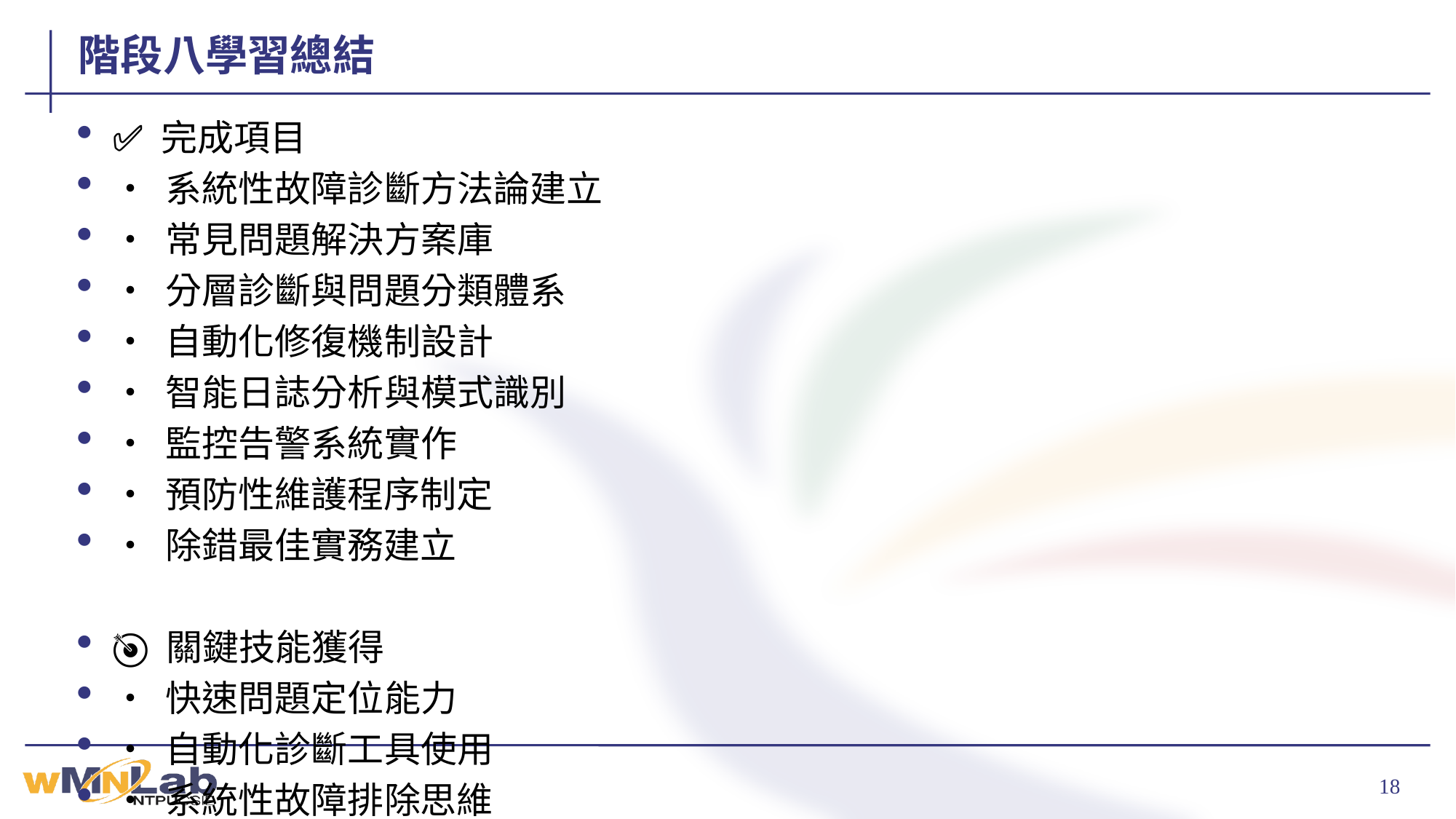

# 階段八學習總結
✅ 完成項目
• 系統性故障診斷方法論建立
• 常見問題解決方案庫
• 分層診斷與問題分類體系
• 自動化修復機制設計
• 智能日誌分析與模式識別
• 監控告警系統實作
• 預防性維護程序制定
• 除錯最佳實務建立

🎯 關鍵技能獲得
• 快速問題定位能力
• 自動化診斷工具使用
• 系統性故障排除思維
• 預防性維護意識

🏆 八階段完整學習成果
• 從零開始建立Stage1TLEProcessor
• 掌握TLE數據處理完整流程
• 具備8000+顆衛星處理能力
• 建立學術級品質保證體系
• 具備工業級運維能力

🚀 後續發展方向
• Stage2: 可見性篩選處理器
• Stage3: 信號分析處理器
• 完整六階段衛星處理系統